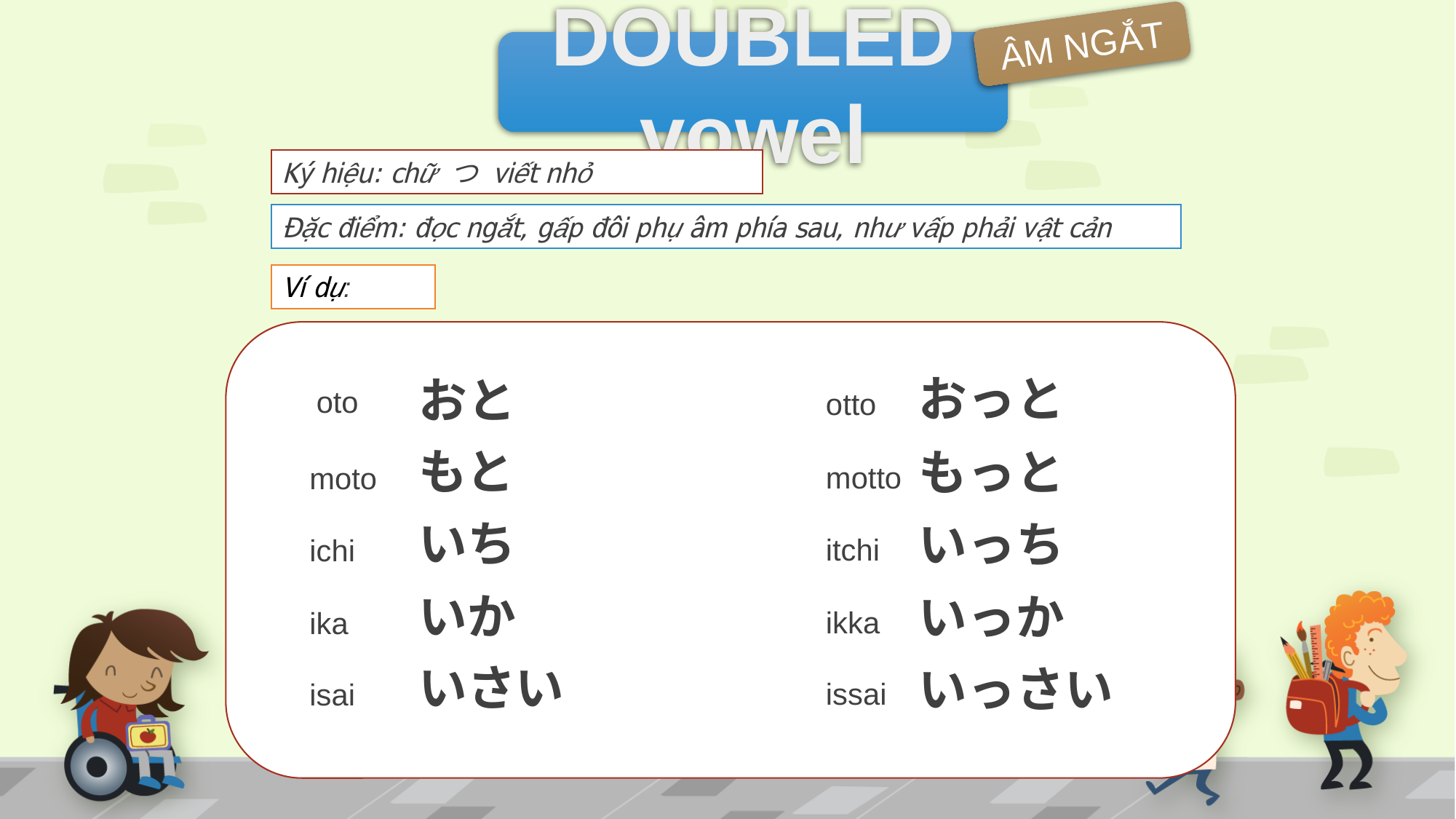

ÂM NGẮT
DOUBLED vowel
Ký hiệu: chữ つ viết nhỏ
Đặc điểm: đọc ngắt, gấp đôi phụ âm phía sau, như vấp phải vật cản
Ví dụ:

おっと
おと
oto
otto
もと
もっと
motto
moto
いち
いっち
itchi
ichi
いか
いっか
ikka
ika
いさい
いっさい
issai
isai